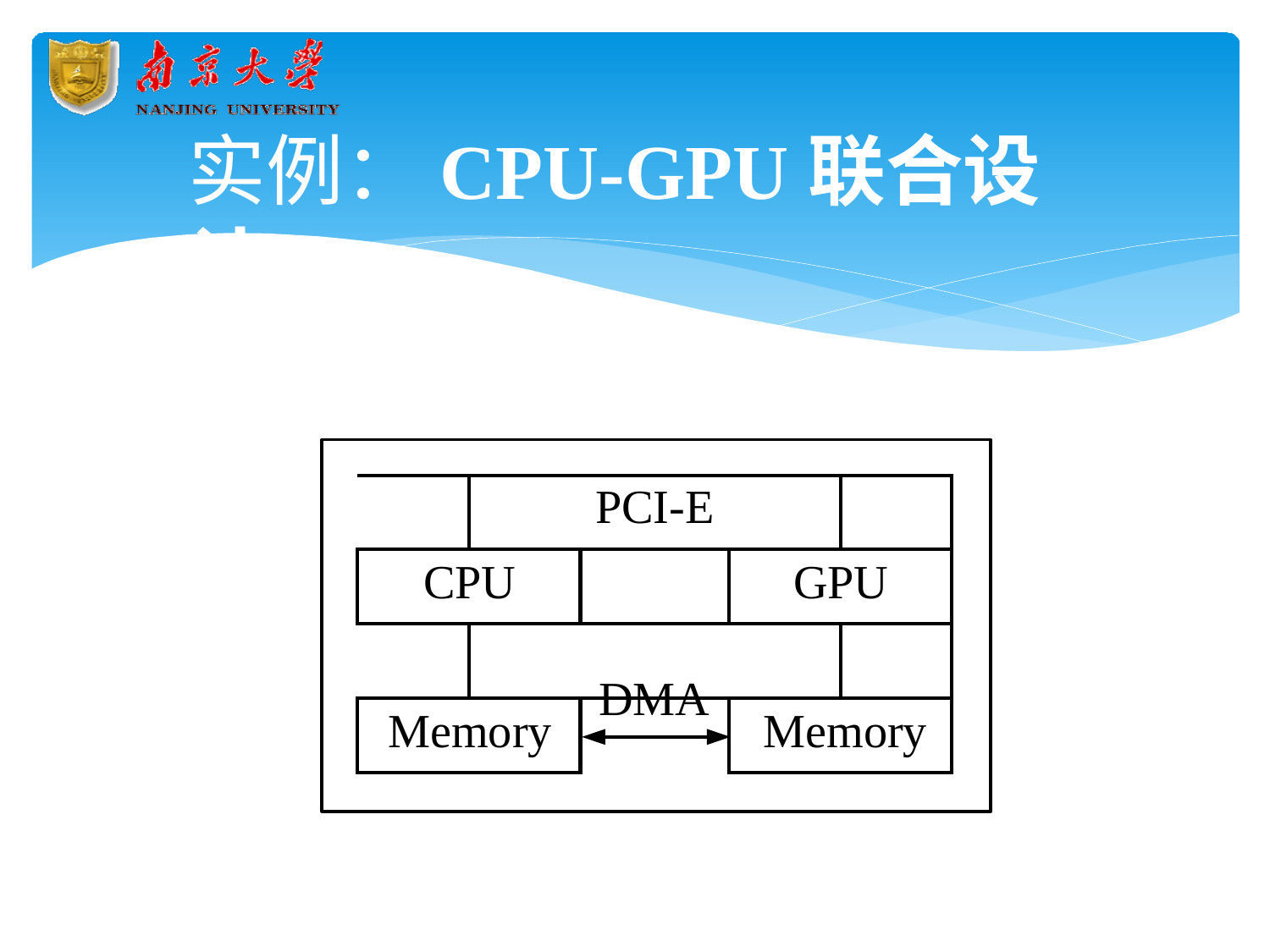

# 实例：CPU-GPU联合设计

|  | PCI-E |  |  |  |
| --- | --- | --- | --- | --- |
| CPU |  |  | GPU |  |
|  |  |  |  |  |
| Memory |  | DMA | Memory |  |